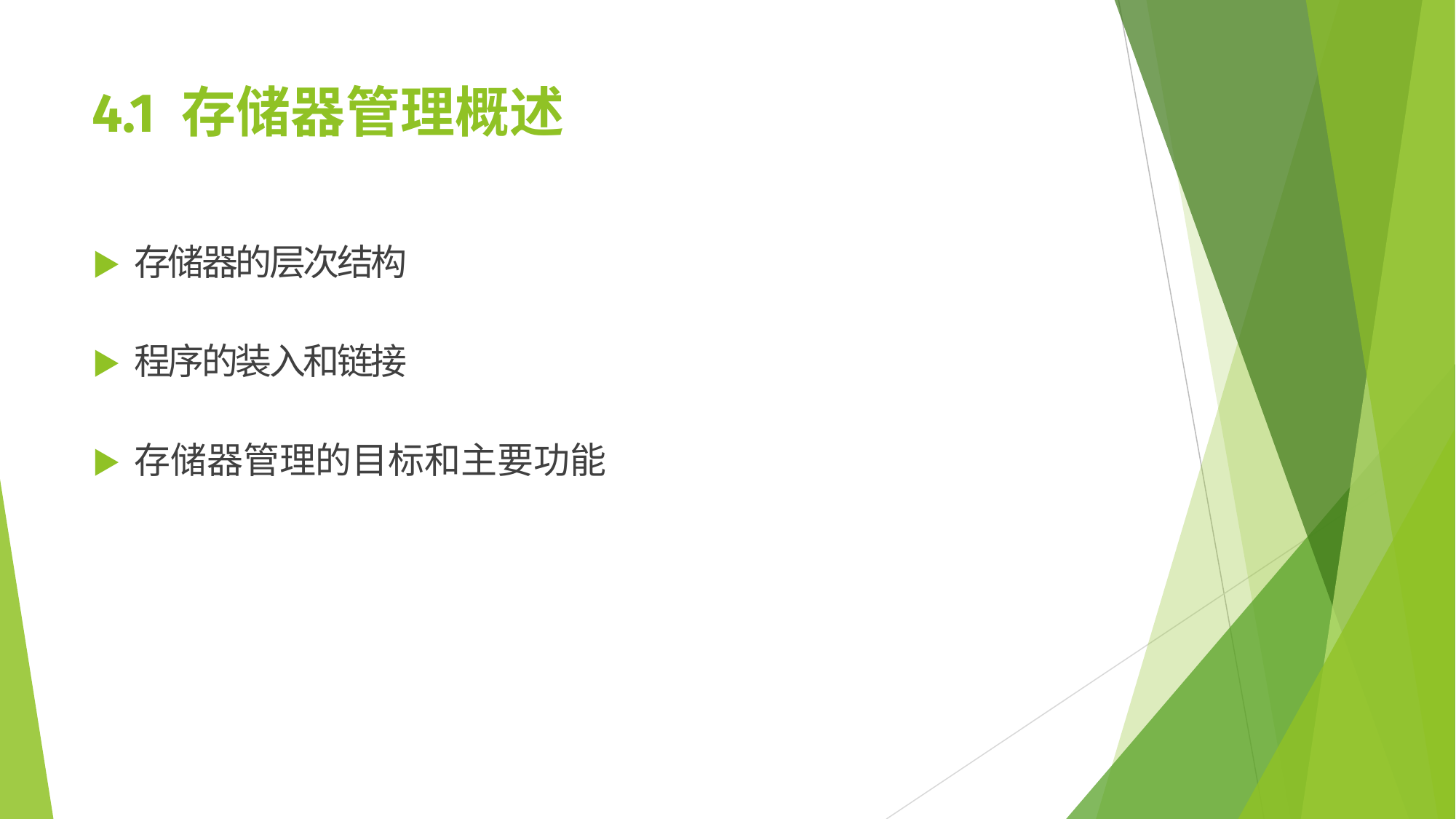

# 4.1 存储器管理概述
▶	存储器的层次结构

▶	程序的装入和链接

▶	存储器管理的目标和主要功能